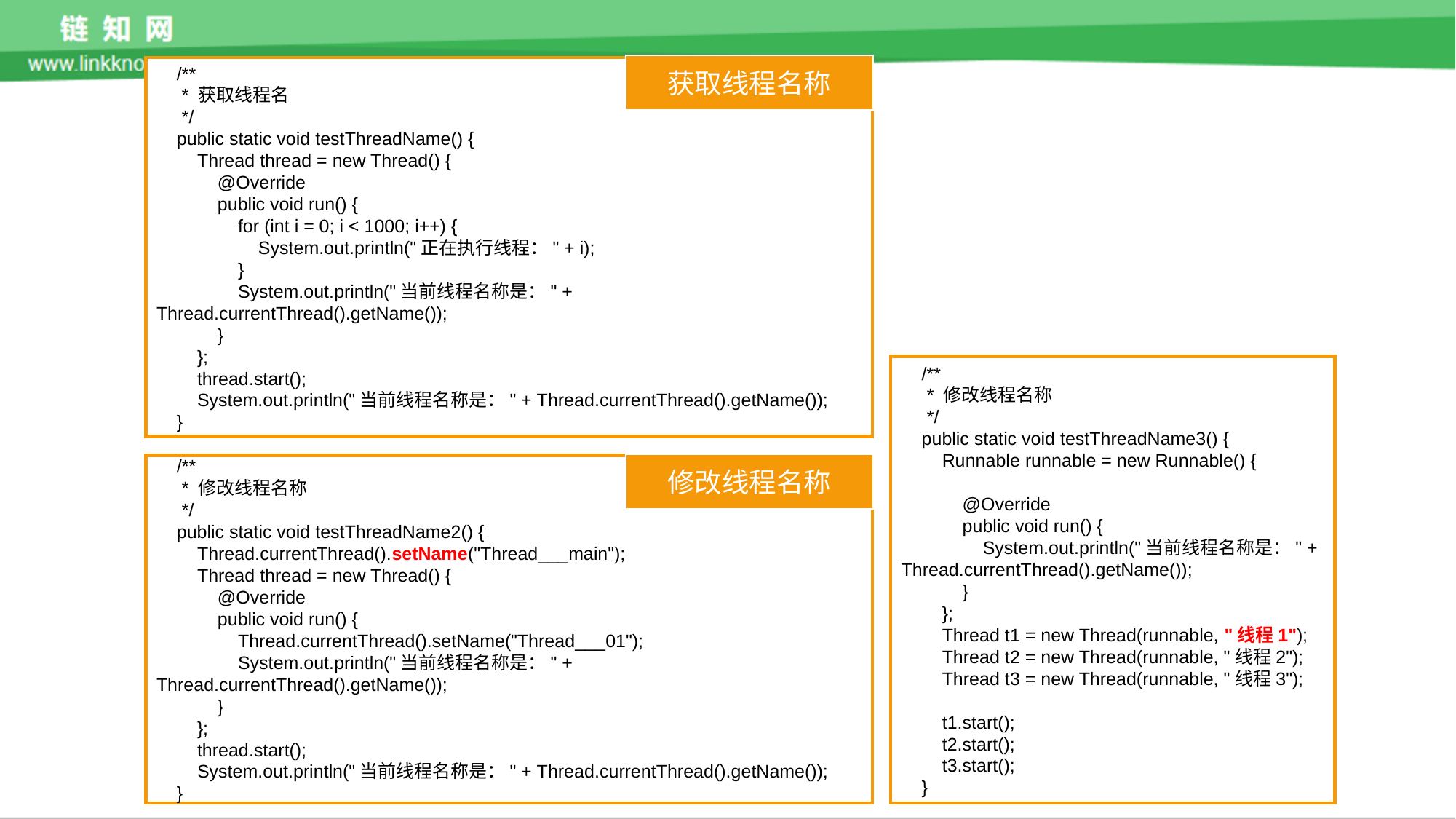

获取线程名称
    /**
     * 获取线程名
     */
    public static void testThreadName() {
        Thread thread = new Thread() {
            @Override
            public void run() {
                for (int i = 0; i < 1000; i++) {
                    System.out.println("正在执行线程：" + i);
                }
                System.out.println("当前线程名称是：" + Thread.currentThread().getName());
            }
        };
        thread.start();
        System.out.println("当前线程名称是：" + Thread.currentThread().getName());
    }
    /**
     * 修改线程名称
     */
    public static void testThreadName3() {
        Runnable runnable = new Runnable() {

            @Override
            public void run() {
                System.out.println("当前线程名称是：" + Thread.currentThread().getName());
            }
        };
        Thread t1 = new Thread(runnable, "线程1");
        Thread t2 = new Thread(runnable, "线程2");
        Thread t3 = new Thread(runnable, "线程3");

        t1.start();
        t2.start();
        t3.start();
    }
修改线程名称
    /**
     * 修改线程名称
     */
    public static void testThreadName2() {
        Thread.currentThread().setName("Thread___main");
        Thread thread = new Thread() {
            @Override
            public void run() {
                Thread.currentThread().setName("Thread___01");
                System.out.println("当前线程名称是：" + Thread.currentThread().getName());
            }
        };
        thread.start();
        System.out.println("当前线程名称是：" + Thread.currentThread().getName());
    }